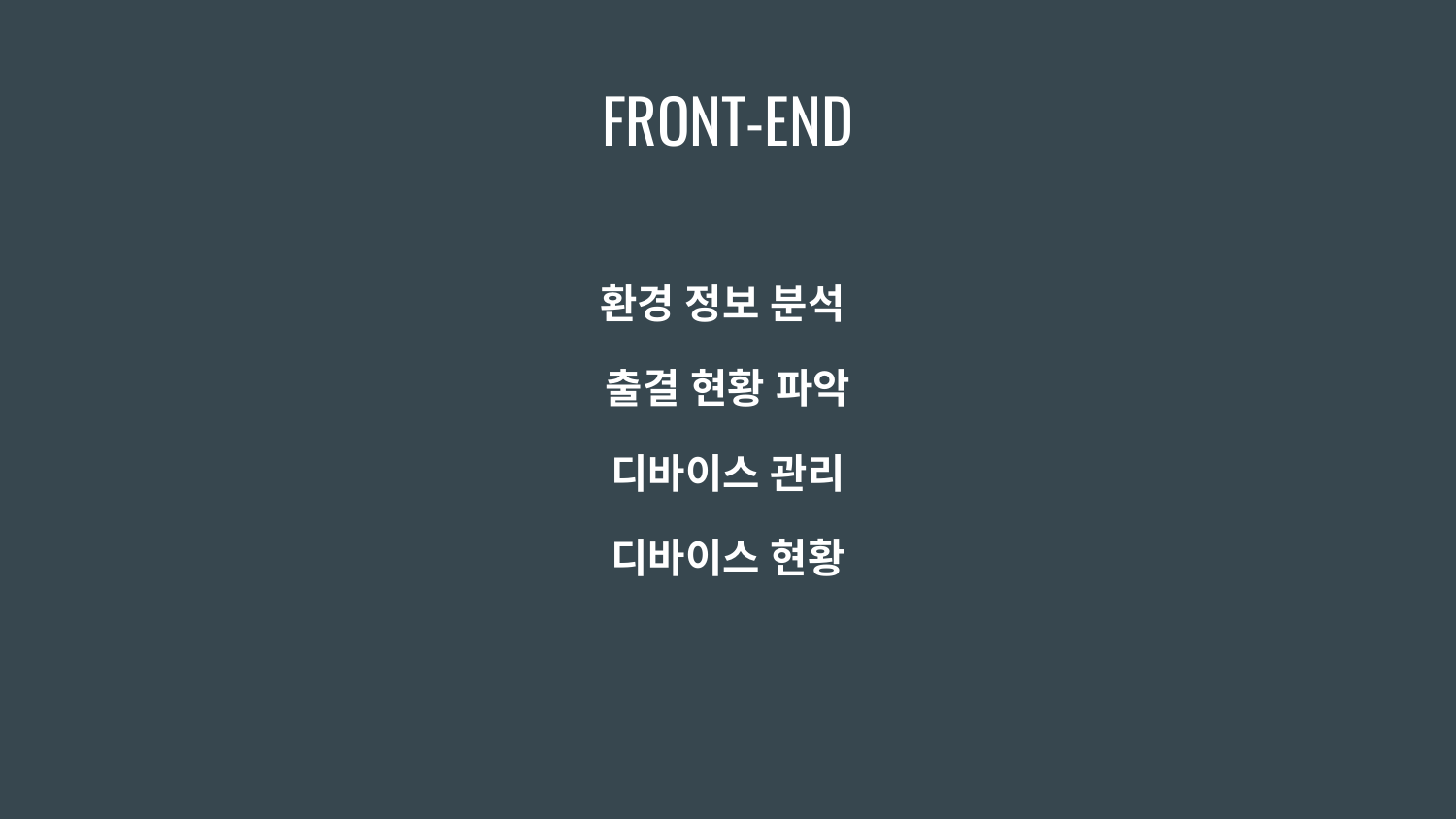

# FRONT-END

환경 정보 분석
출결 현황 파악
디바이스 관리
디바이스 현황